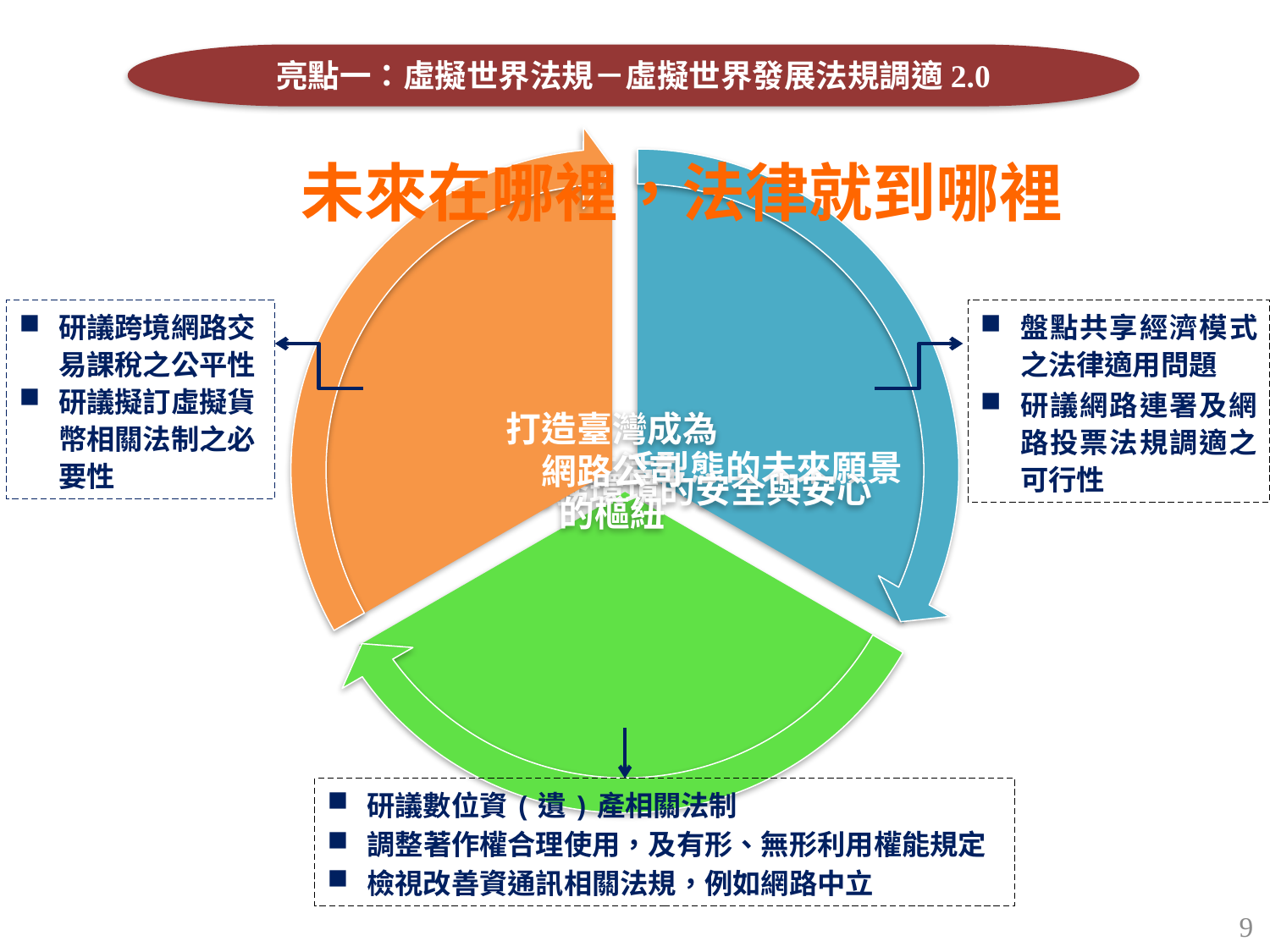

亮點一：虛擬世界法規－虛擬世界發展法規調適2.0
型塑臺灣數位生活型態的未來願景
促進電子商務環境的安全與安心
打造臺灣成為
網路公司
的樞紐
未來在哪裡，法律就到哪裡
研議跨境網路交易課稅之公平性
研議擬訂虛擬貨幣相關法制之必要性
盤點共享經濟模式之法律適用問題
研議網路連署及網路投票法規調適之可行性
研議數位資(遺)產相關法制
調整著作權合理使用，及有形、無形利用權能規定
檢視改善資通訊相關法規，例如網路中立
9